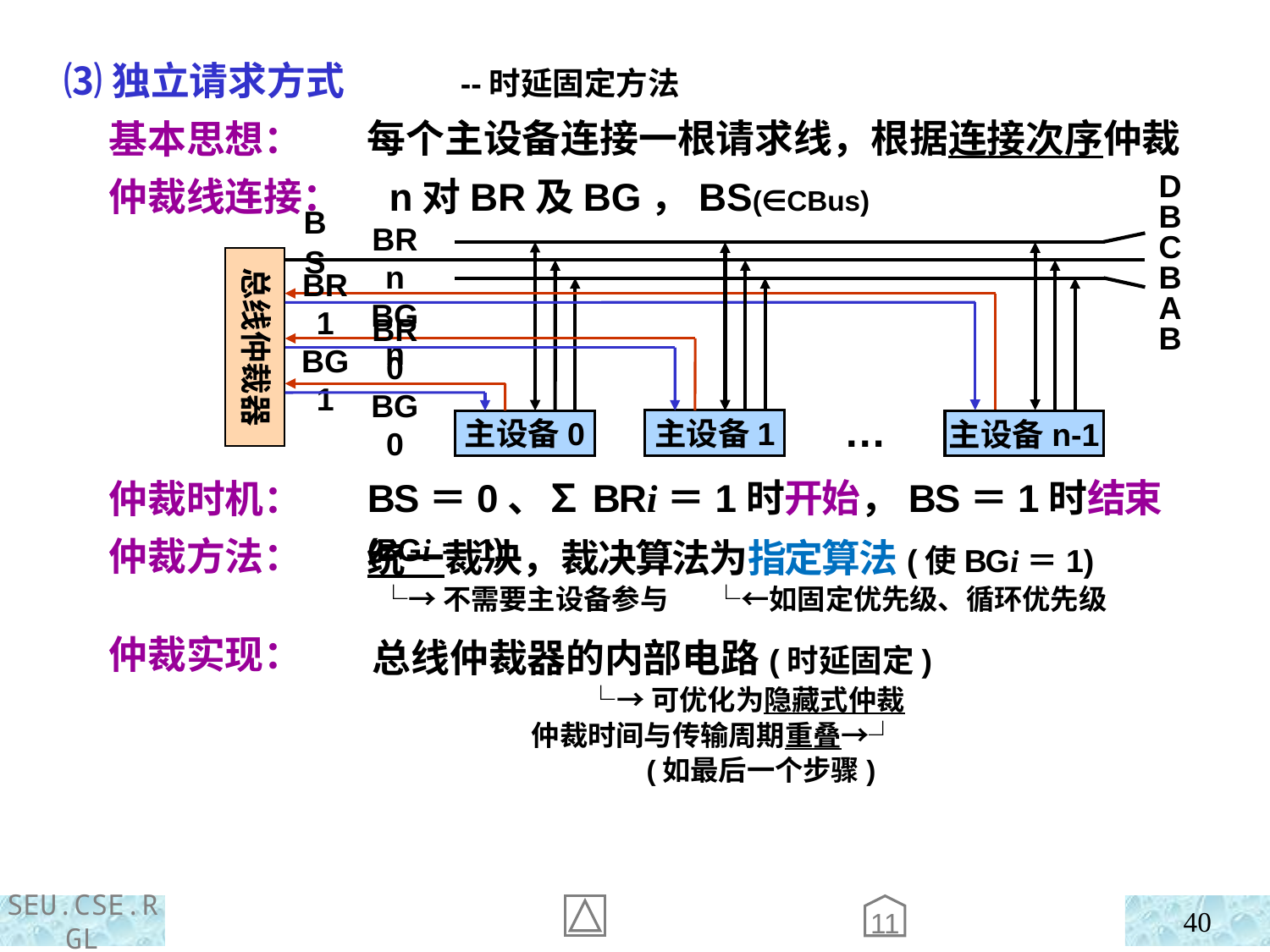

⑶独立请求方式            --时延固定方法
       基本思想：
       仲裁线连接：

       仲裁时机：
       仲裁方法：

       仲裁实现：
每个主设备连接一根请求线，根据连接次序仲裁
  n对BR及BG，BS(∈CBus)
DB
CB
AB
BS
总线仲裁器
BRn
BGn
BR1
BG1
BR0
BG0
主设备1
…
主设备0
主设备n-1
BS＝0、∑BRi＝1时开始，BS＝1时结束(BGi＝1)
统一裁决，裁决算法为指定算法(使BGi＝1)
  └→不需要主设备参与       └←如固定优先级、循环优先级
总线仲裁器的内部电路(时延固定)
                                  └→可优化为隐藏式仲裁
                        仲裁时间与传输周期重叠→┘
                                   (如最后一个步骤)
11

40